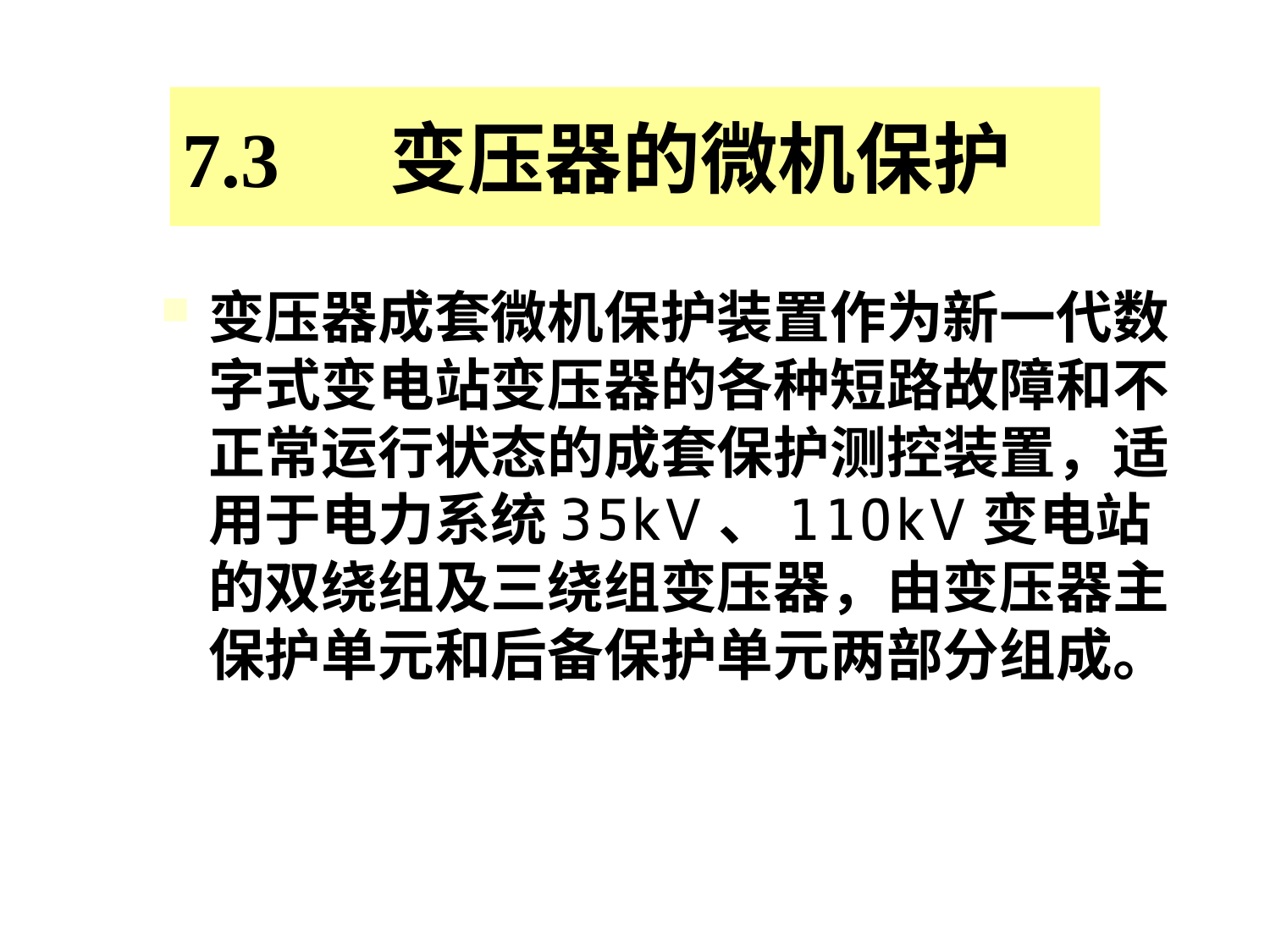

7.3    变压器的微机保护
变压器成套微机保护装置作为新一代数字式变电站变压器的各种短路故障和不正常运行状态的成套保护测控装置，适用于电力系统35kV、110kV变电站的双绕组及三绕组变压器，由变压器主保护单元和后备保护单元两部分组成。